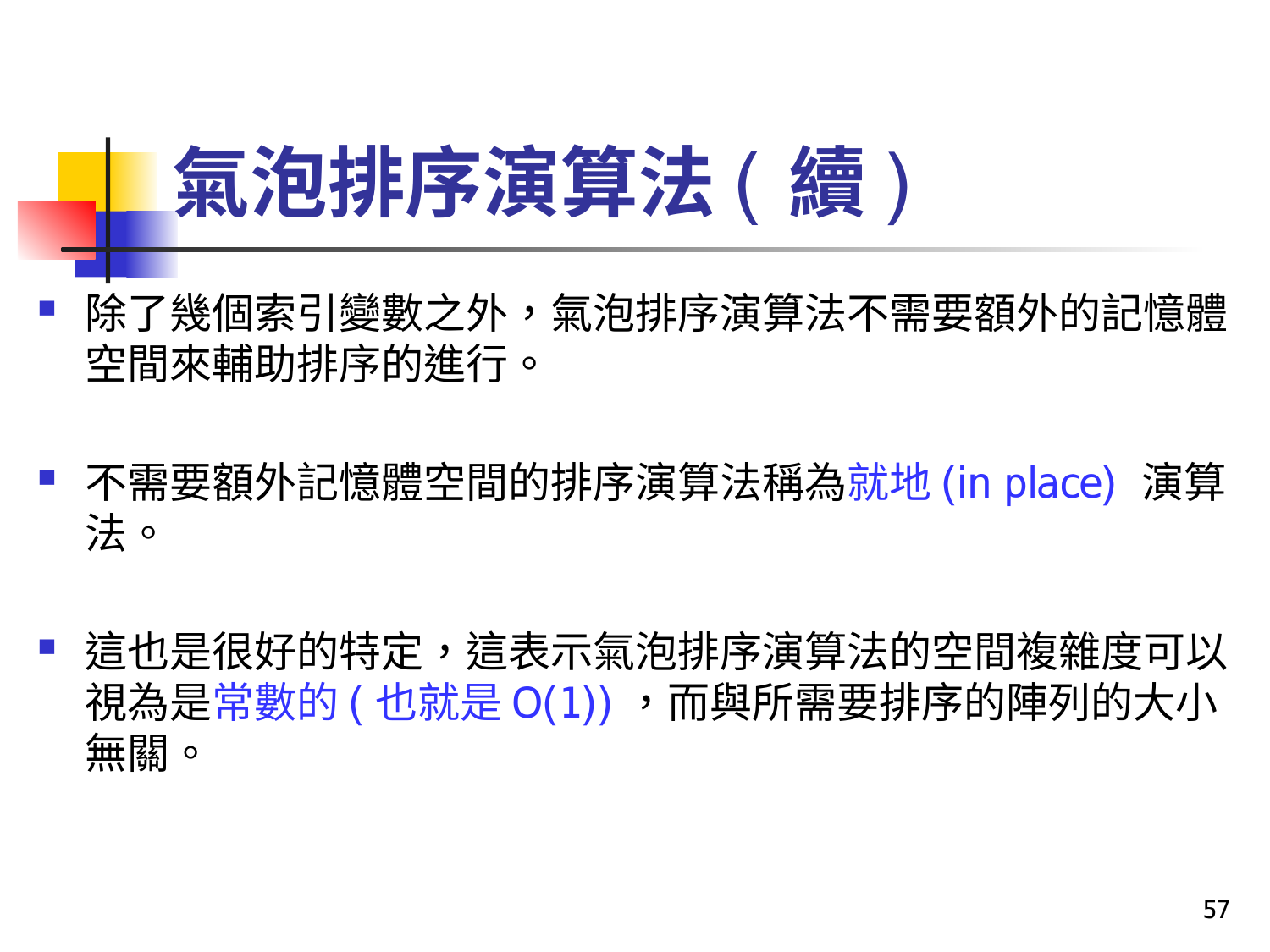

# 氣泡排序演算法(續)
除了幾個索引變數之外，氣泡排序演算法不需要額外的記憶體空間來輔助排序的進行。

不需要額外記憶體空間的排序演算法稱為就地(in place) 演算法。

這也是很好的特定，這表示氣泡排序演算法的空間複雜度可以視為是常數的(也就是O(1))，而與所需要排序的陣列的大小無關。
57